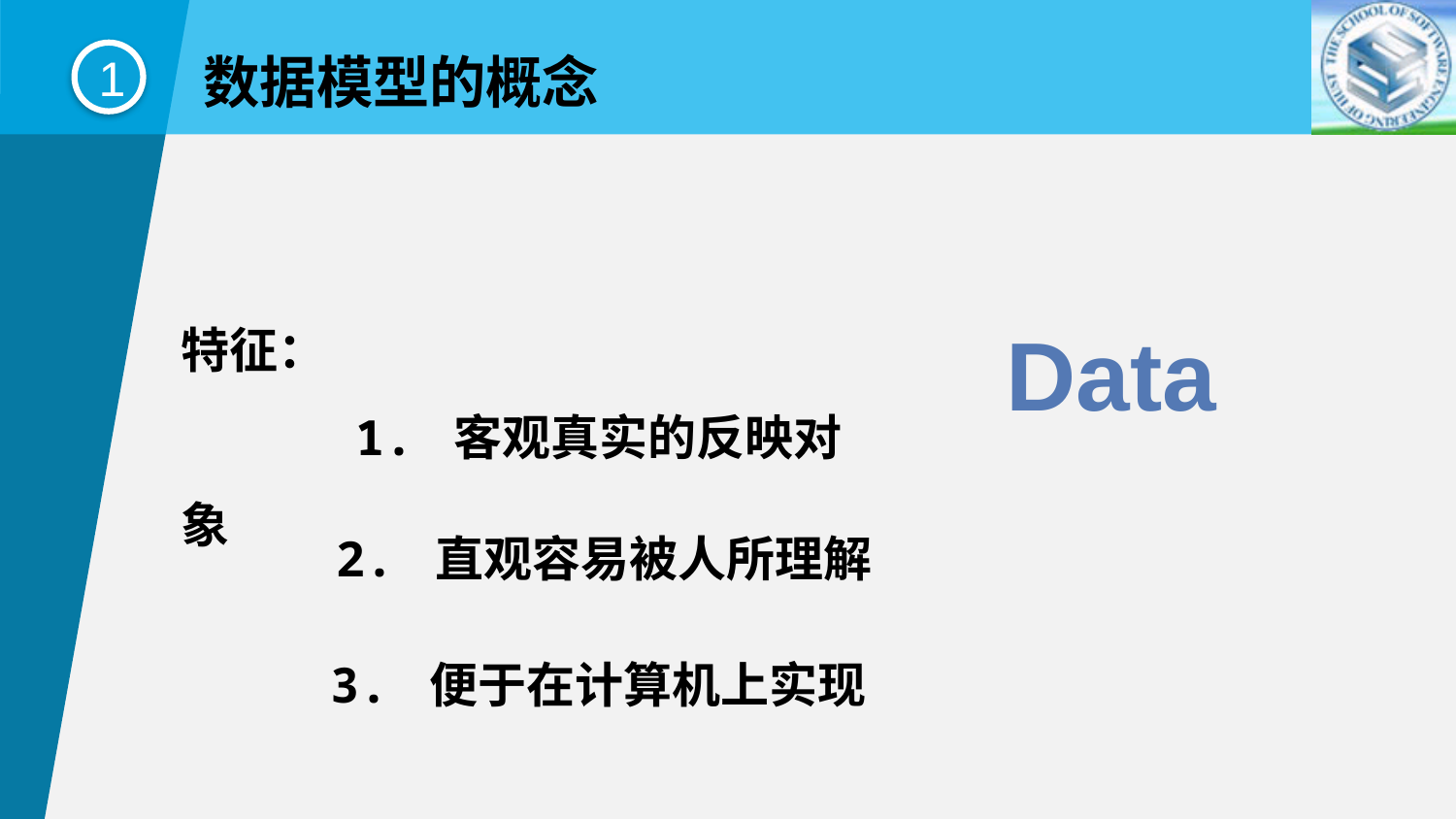

数据模型的概念
1
特征：
      1. 客观真实的反映对象
Data
  2. 直观容易被人所理解
  3. 便于在计算机上实现